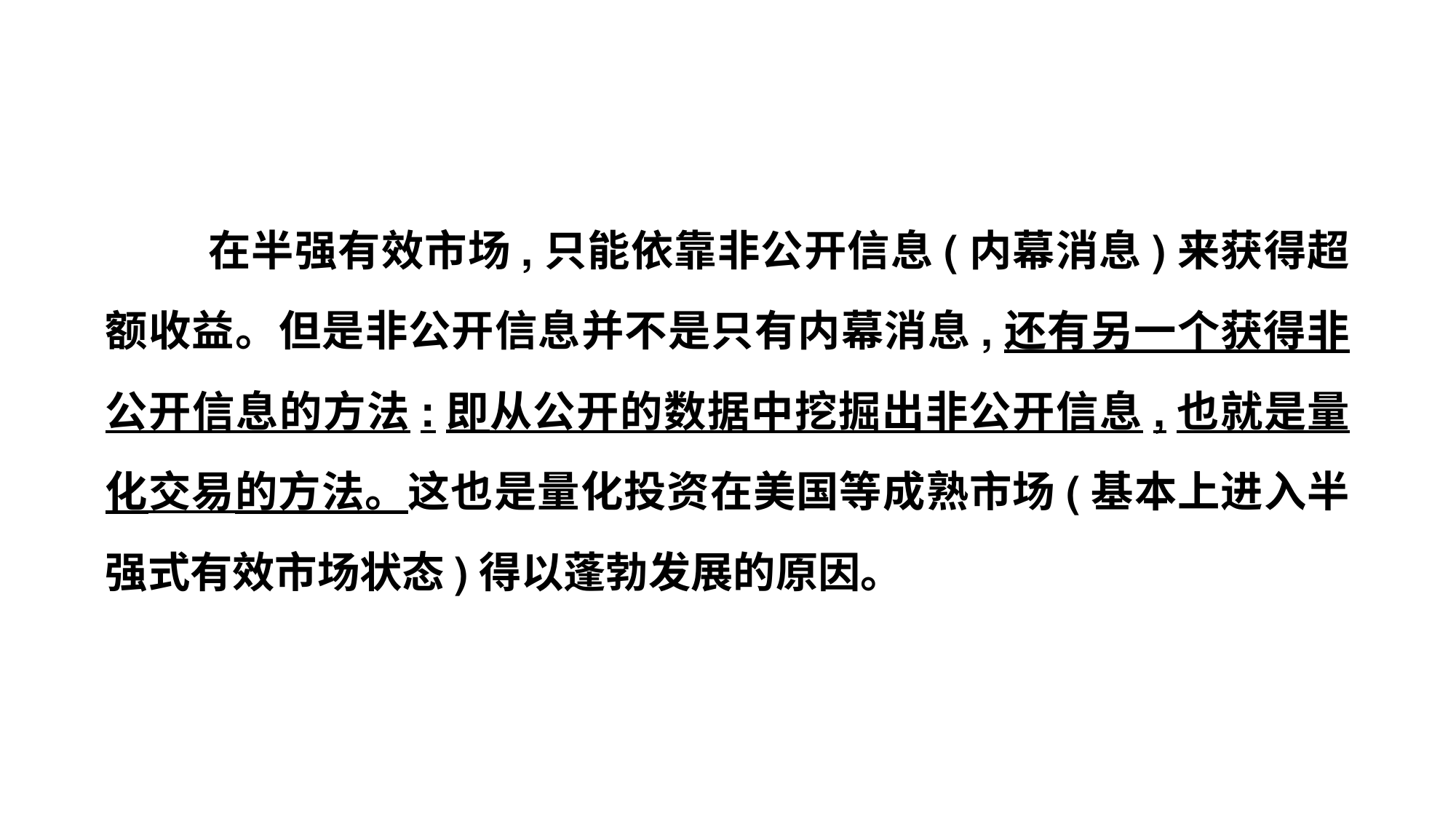

在半强有效市场,只能依靠非公开信息(内幕消息)来获得超额收益。但是非公开信息并不是只有内幕消息,还有另一个获得非公开信息的方法:即从公开的数据中挖掘出非公开信息,也就是量化交易的方法。这也是量化投资在美国等成熟市场(基本上进入半强式有效市场状态)得以蓬勃发展的原因。